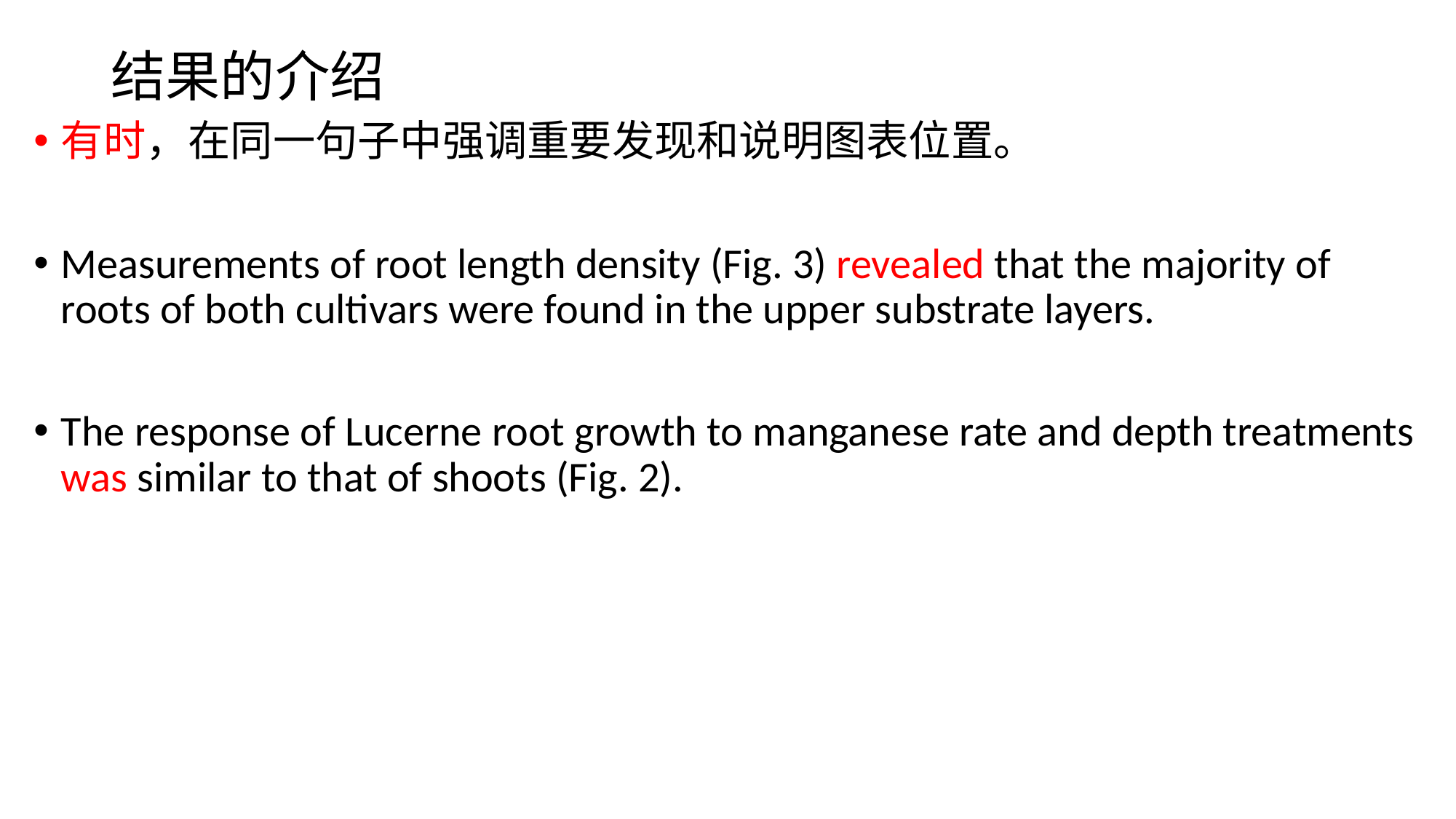

# 结果的介绍
有时，在同一句子中强调重要发现和说明图表位置。

Measurements of root length density (Fig. 3) revealed that the majority of roots of both cultivars were found in the upper substrate layers.

The response of Lucerne root growth to manganese rate and depth treatments was similar to that of shoots (Fig. 2).